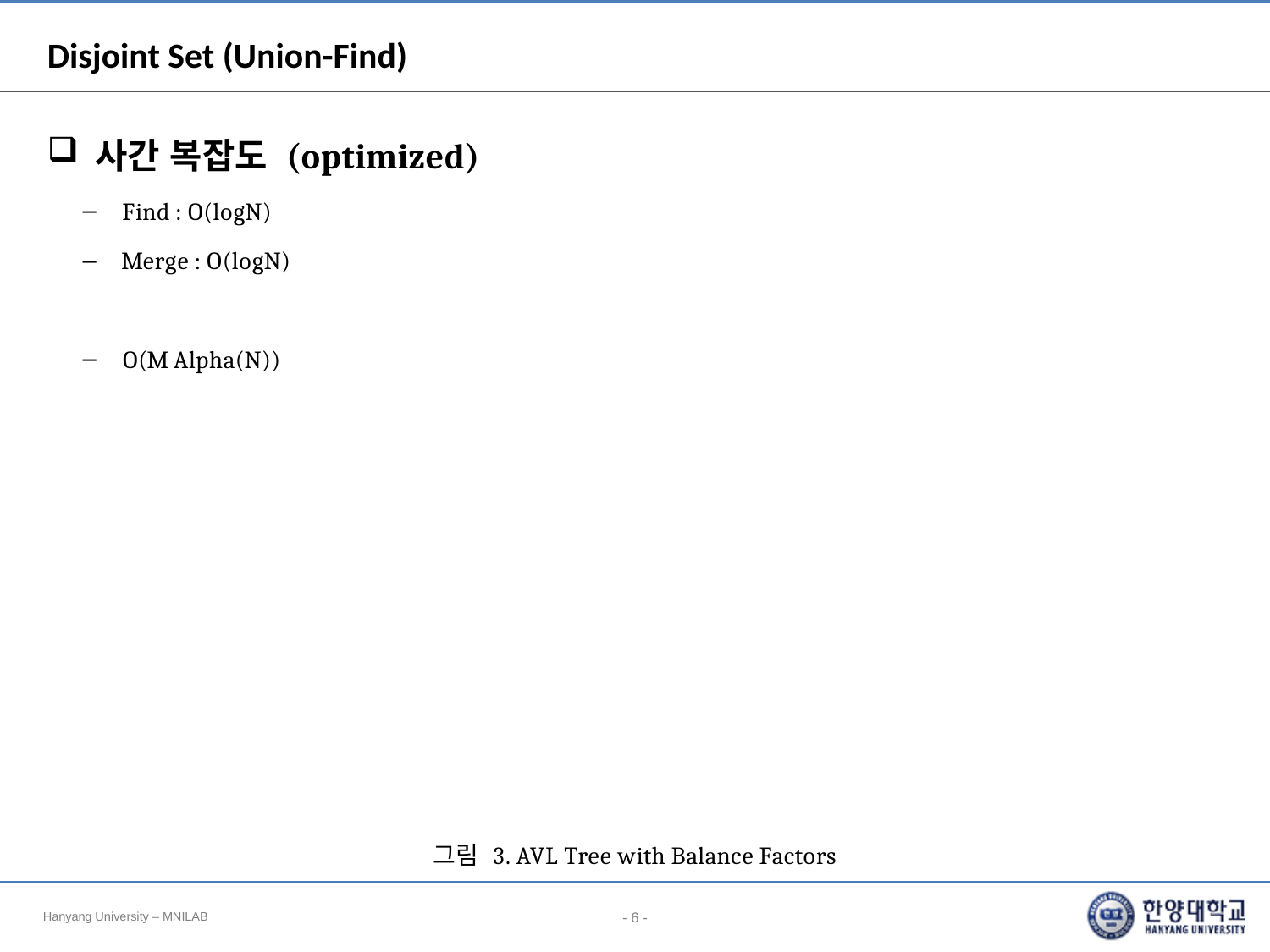

# Disjoint Set (Union-Find)
사간 복잡도 (optimized)
Find : O(logN)
Merge : O(logN)

O(M Alpha(N))
그림 3. AVL Tree with Balance Factors